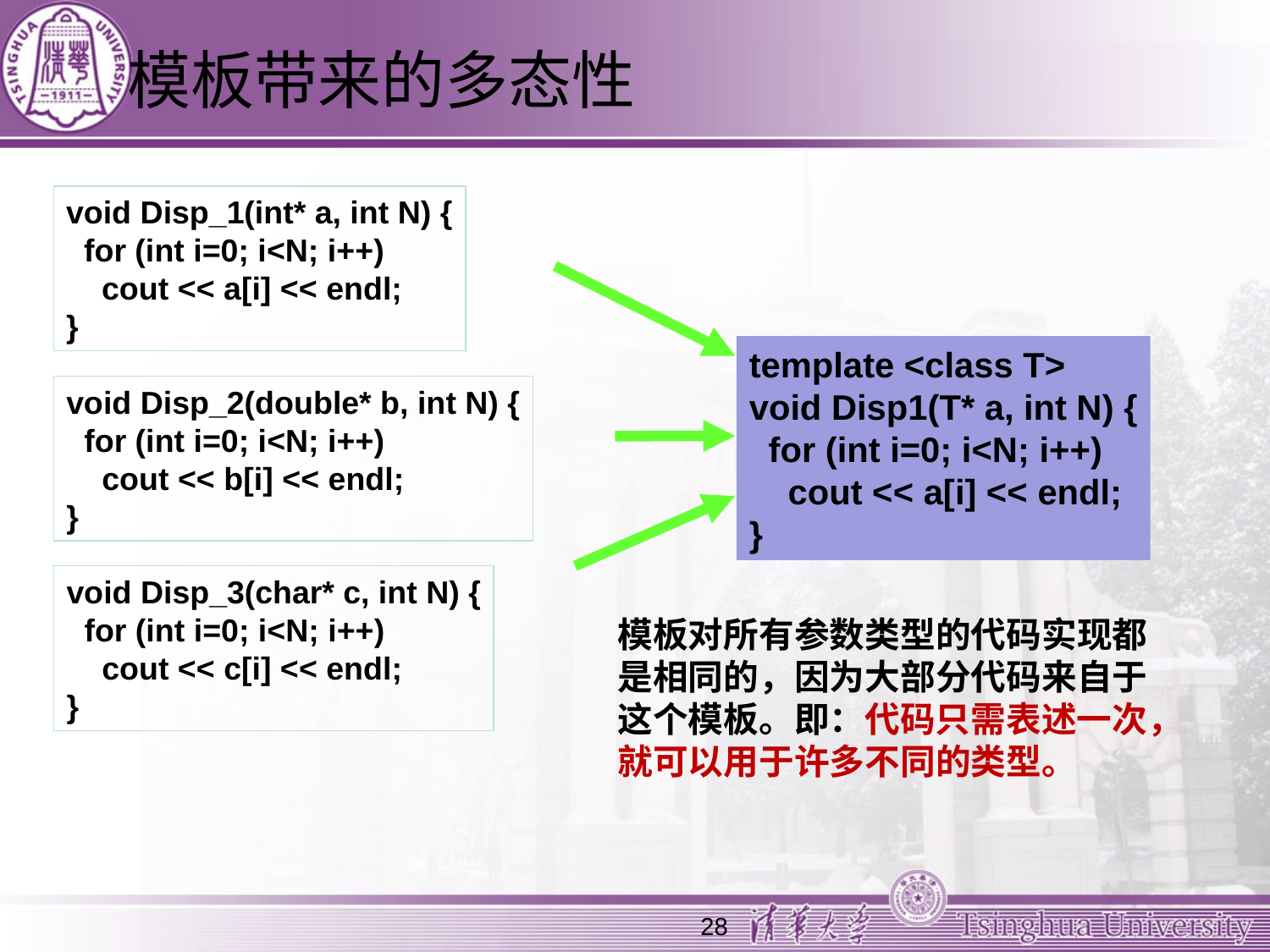

# 模板带来的多态性
void Disp_1(int* a, int N) {
  for (int i=0; i<N; i++)
    cout << a[i] << endl;
}

template <class T>
void Disp1(T* a, int N) {
  for (int i=0; i<N; i++)
    cout << a[i] << endl;
}
void Disp_2(double* b, int N) {
  for (int i=0; i<N; i++)
    cout << b[i] << endl;
}

void Disp_3(char* c, int N) {
  for (int i=0; i<N; i++)
    cout << c[i] << endl;
}
模板对所有参数类型的代码实现都是相同的，因为大部分代码来自于这个模板。即：代码只需表述一次，就可以用于许多不同的类型。
28